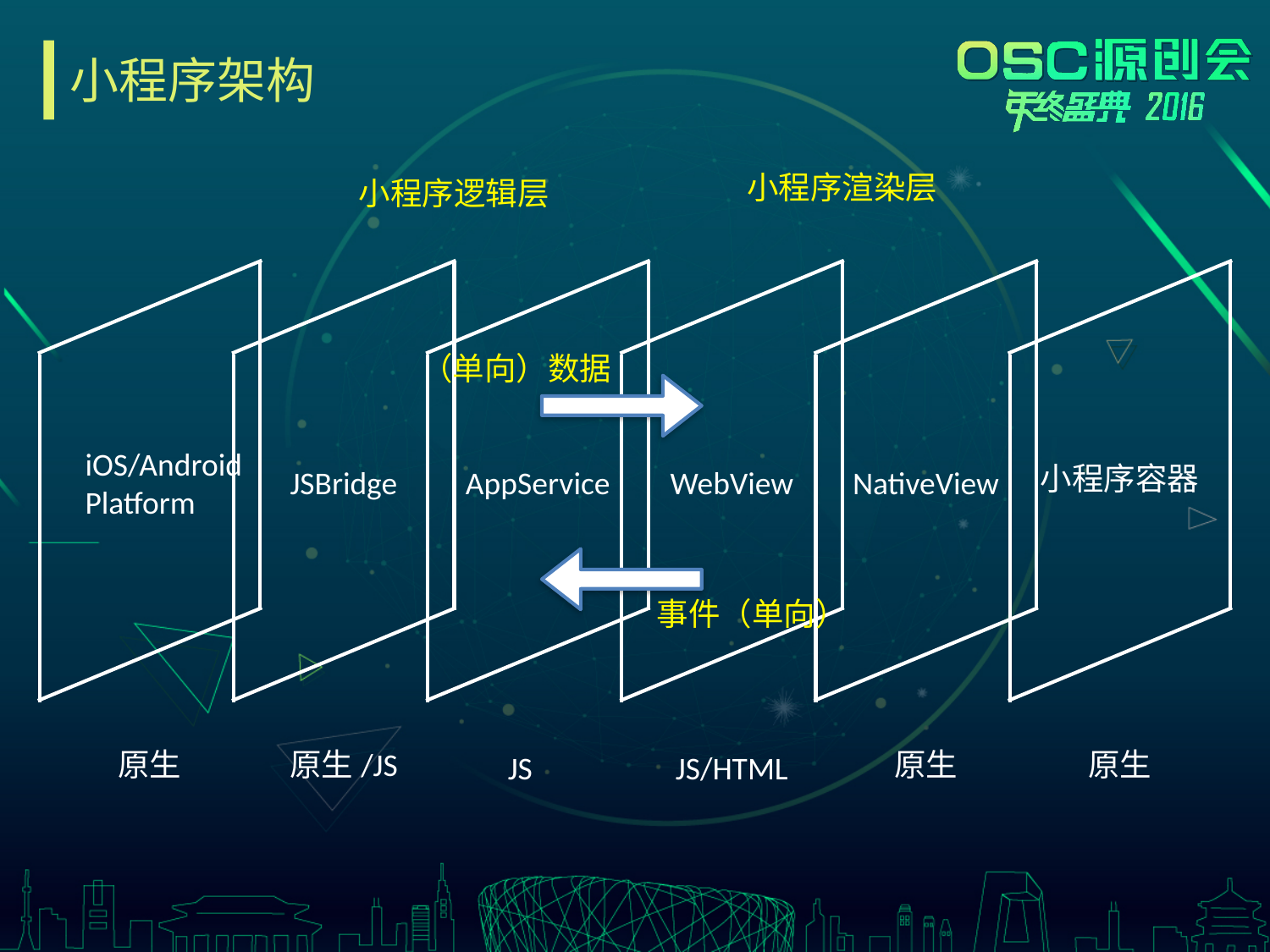

# 小程序架构
小程序渲染层
小程序逻辑层

（单向）数据

iOS/Android
Platform
小程序容器
JSBridge
AppService
WebView
NativeView

事件（单向）
原生
原生/JS
原生
原生
JS
JS/HTML